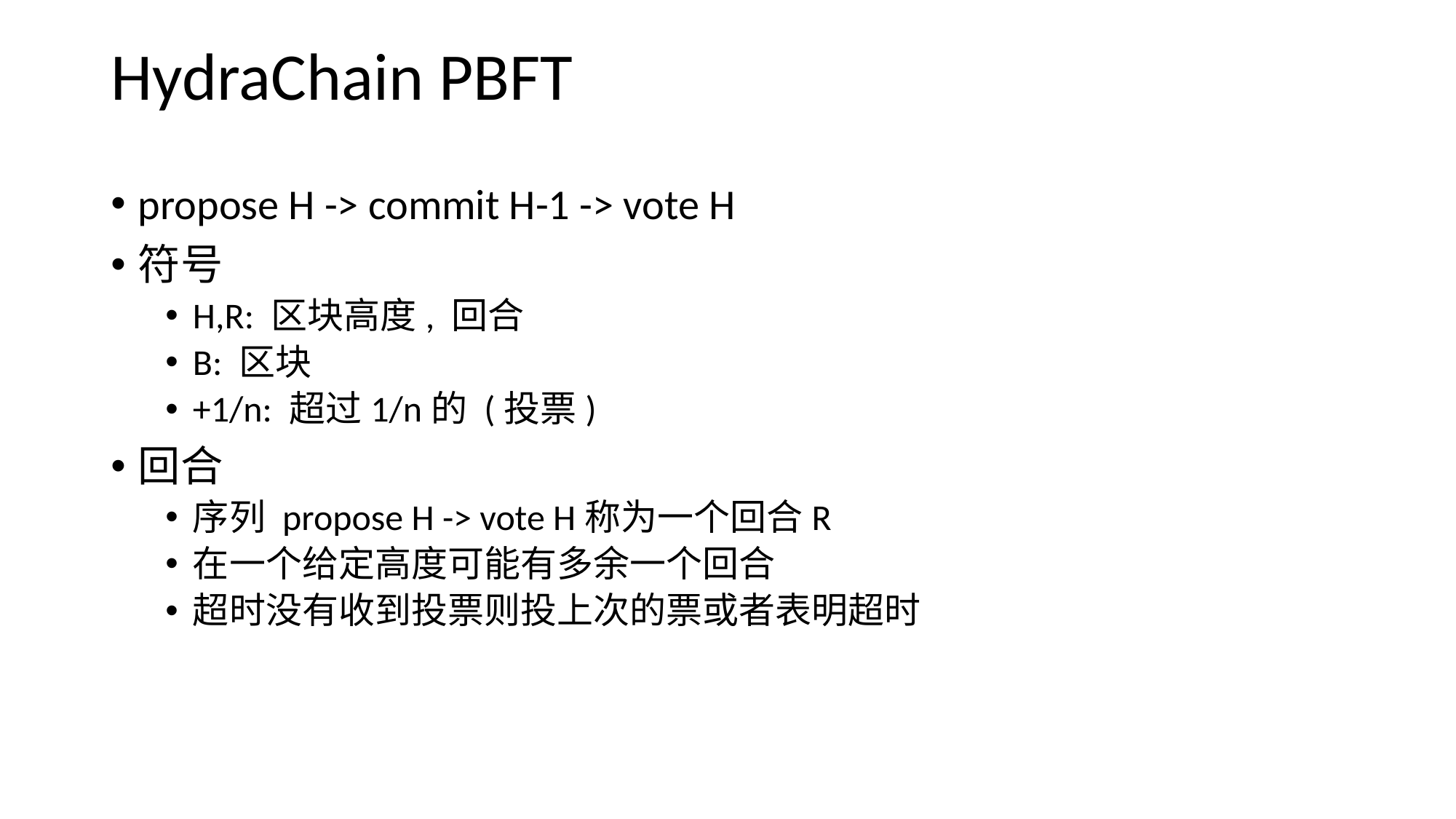

# HydraChain PBFT
propose H -> commit H-1 -> vote H
符号
H,R: 区块高度, 回合
B: 区块
+1/n: 超过1/n的 (投票)
回合
序列 propose H -> vote H称为一个回合R
在一个给定高度可能有多余一个回合
超时没有收到投票则投上次的票或者表明超时